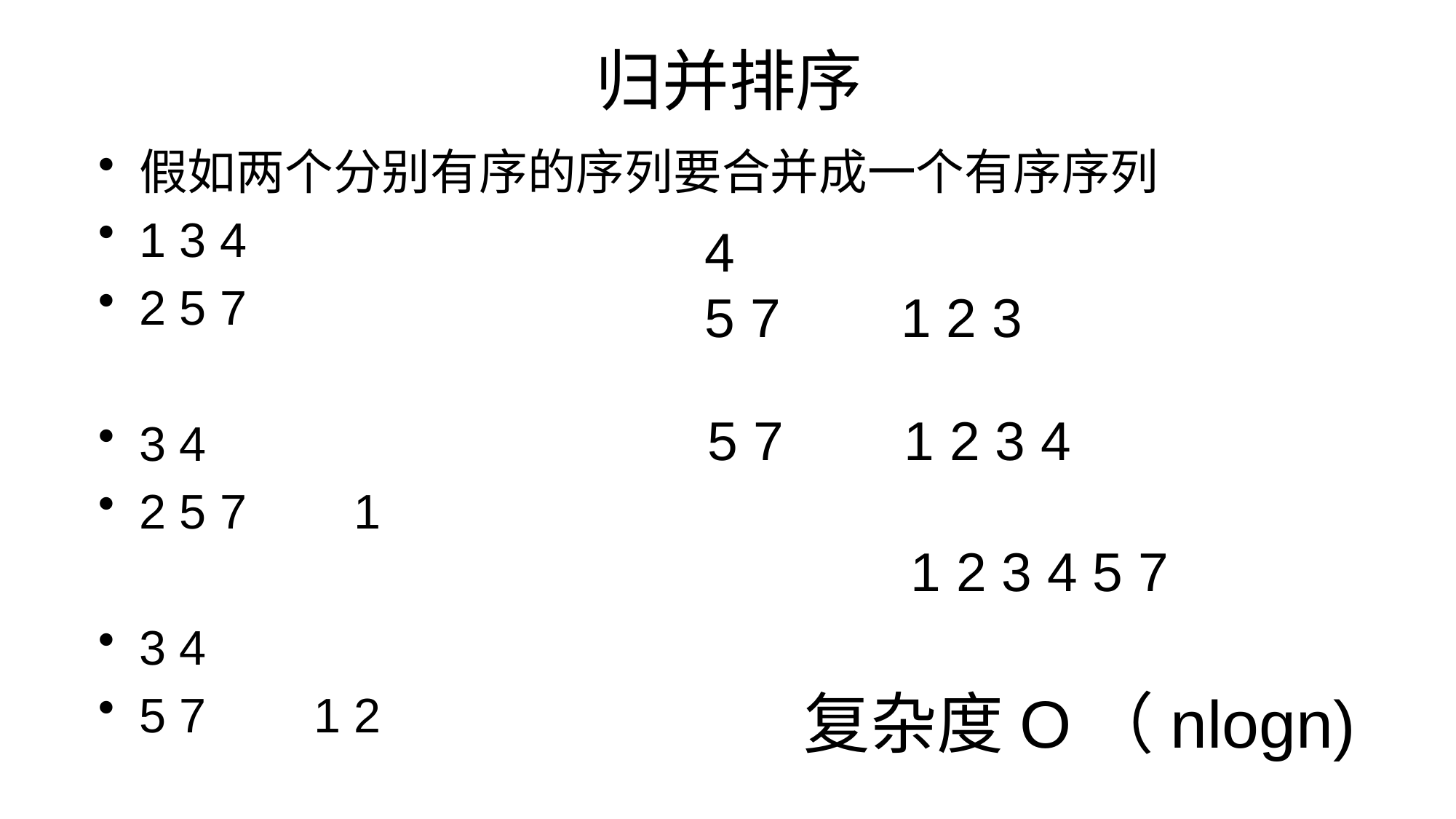

# 归并排序
假如两个分别有序的序列要合并成一个有序序列
1 3 4
2 5 7

3 4
2 5 7        1

3 4
5 7        1 2

4
5 7        1 2 3

5 7        1 2 3 4

     1 2 3 4 5 7

复杂度O（nlogn)